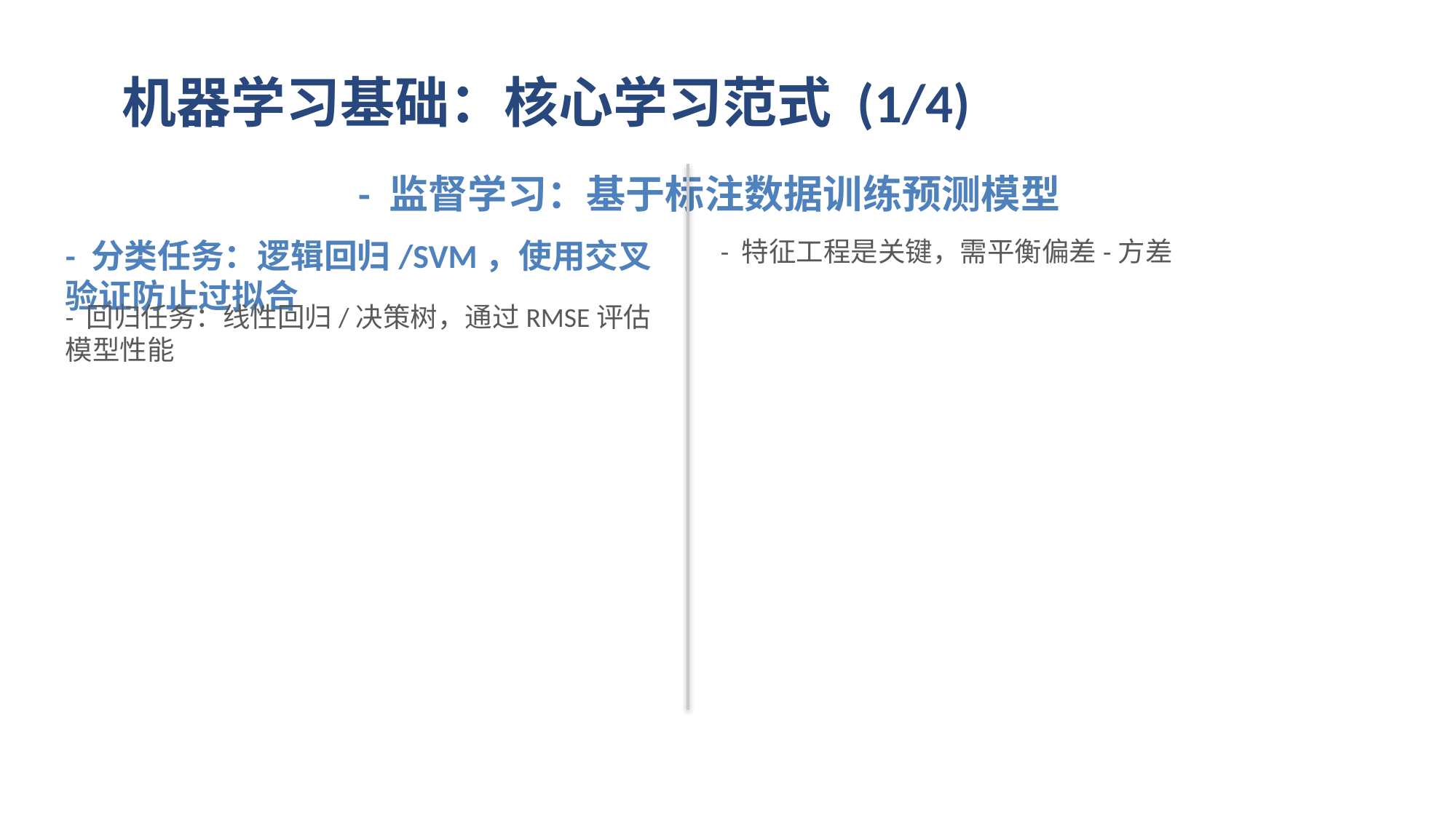

# 机器学习基础：核心学习范式 (1/4)

- 监督学习：基于标注数据训练预测模型

- 分类任务：逻辑回归/SVM，使用交叉验证防止过拟合

- 特征工程是关键，需平衡偏差-方差

- 回归任务：线性回归/决策树，通过RMSE评估模型性能